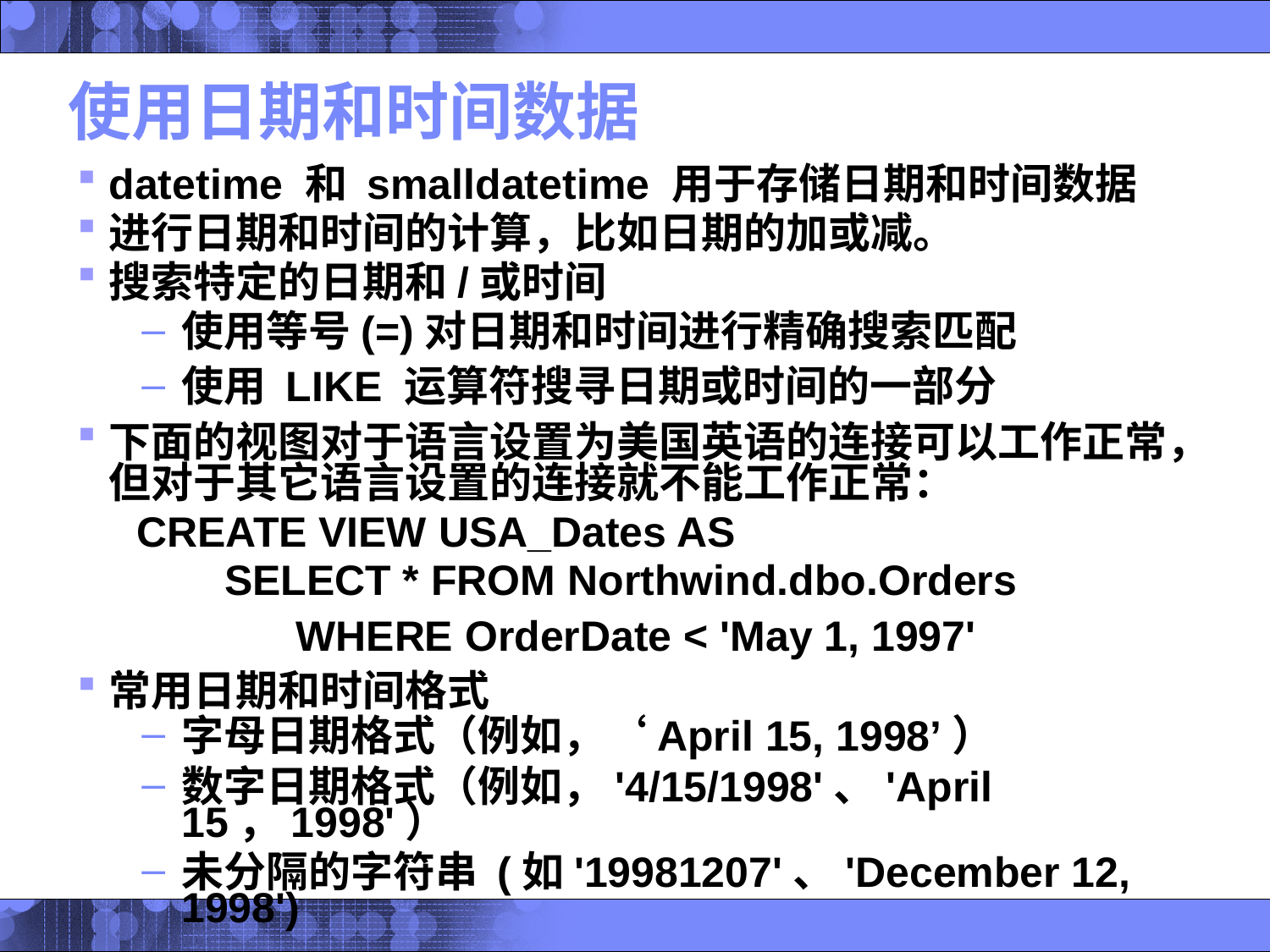

# 使用日期和时间数据
datetime 和 smalldatetime 用于存储日期和时间数据
进行日期和时间的计算，比如日期的加或减。
搜索特定的日期和/或时间
使用等号(=)对日期和时间进行精确搜索匹配
使用 LIKE 运算符搜寻日期或时间的一部分
下面的视图对于语言设置为美国英语的连接可以工作正常，但对于其它语言设置的连接就不能工作正常：
     CREATE VIEW USA_Dates AS
       SELECT * FROM Northwind.dbo.Orders
             WHERE OrderDate < 'May 1, 1997'
常用日期和时间格式
字母日期格式（例如，‘April 15, 1998’）
数字日期格式（例如，'4/15/1998'、'April 15，1998'）
未分隔的字符串 (如'19981207'、'December 12, 1998')